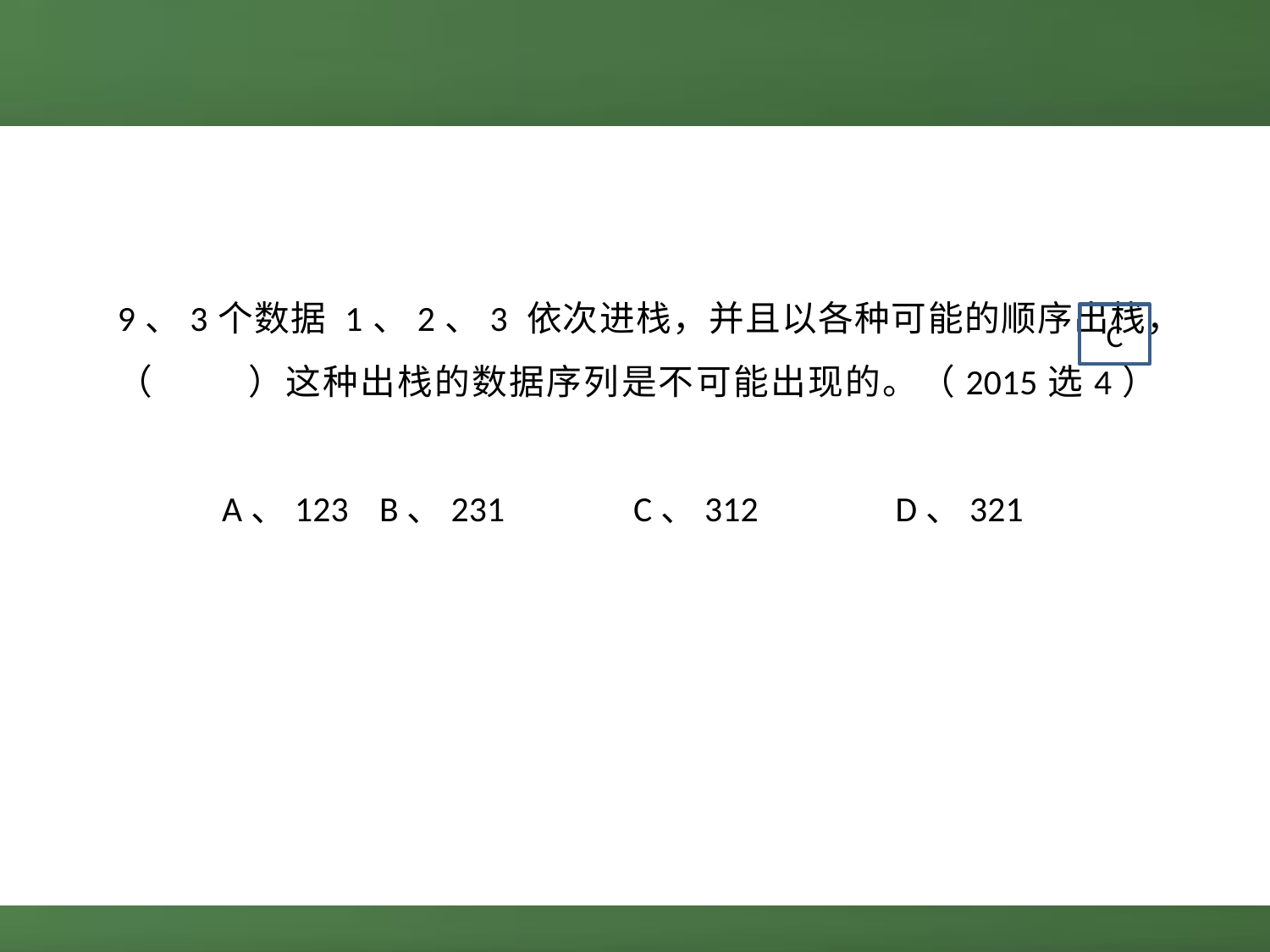

9、3个数据 1、2、3 依次进栈，并且以各种可能的顺序出栈，（	）这种出栈的数据序列是不可能出现的。（2015选4）
             A、123	 B、231	 C、312	  D、321

C